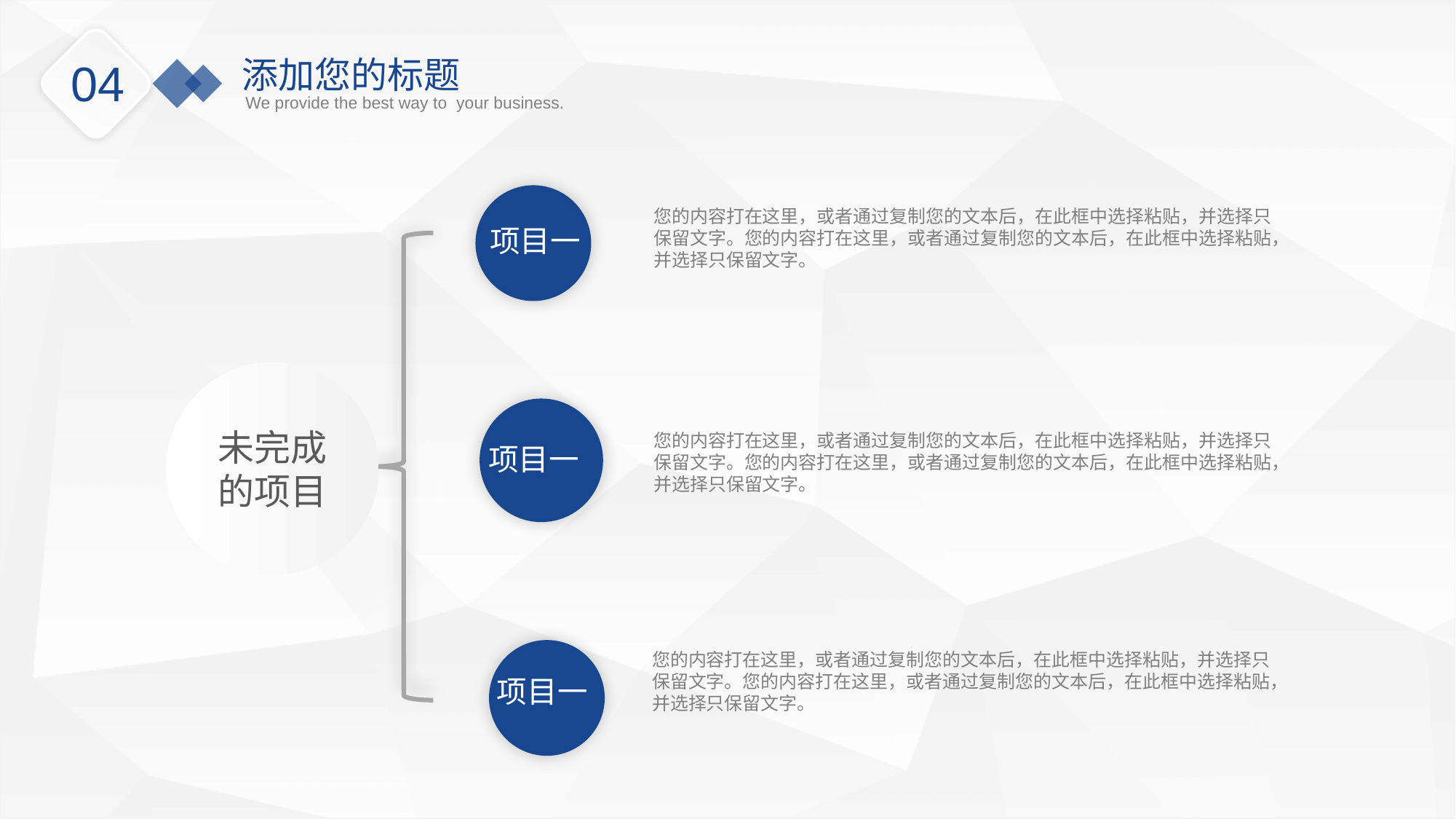

添加您的标题
We provide the best way to  your business.
04

您的内容打在这里，或者通过复制您的文本后，在此框中选择粘贴，并选择只保留文字。您的内容打在这里，或者通过复制您的文本后，在此框中选择粘贴，并选择只保留文字。

项目一

未完成的项目

您的内容打在这里，或者通过复制您的文本后，在此框中选择粘贴，并选择只保留文字。您的内容打在这里，或者通过复制您的文本后，在此框中选择粘贴，并选择只保留文字。

项目一

您的内容打在这里，或者通过复制您的文本后，在此框中选择粘贴，并选择只保留文字。您的内容打在这里，或者通过复制您的文本后，在此框中选择粘贴，并选择只保留文字。

项目一